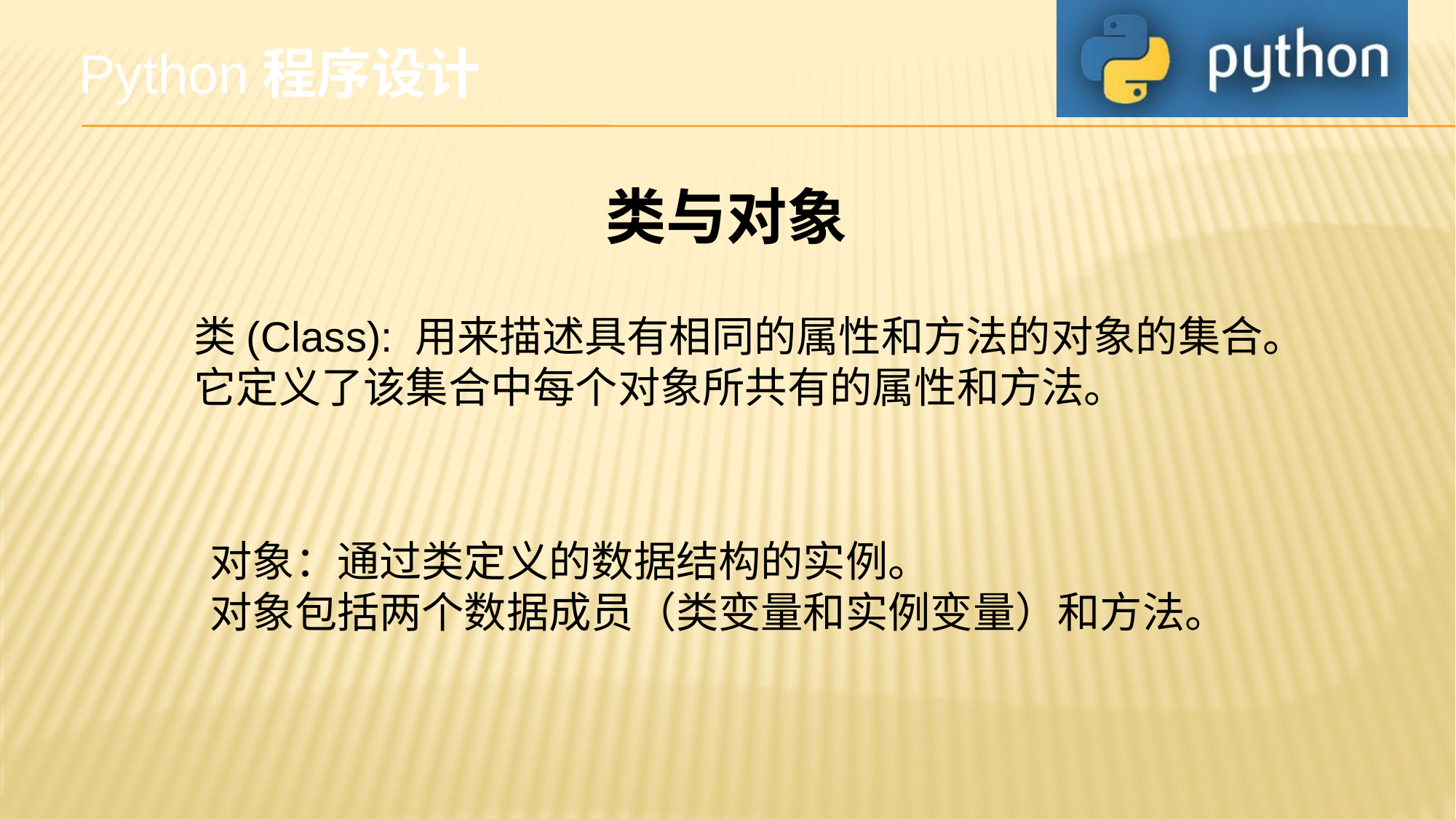

Python程序设计
类与对象
类(Class): 用来描述具有相同的属性和方法的对象的集合。它定义了该集合中每个对象所共有的属性和方法。
对象：通过类定义的数据结构的实例。
对象包括两个数据成员（类变量和实例变量）和方法。